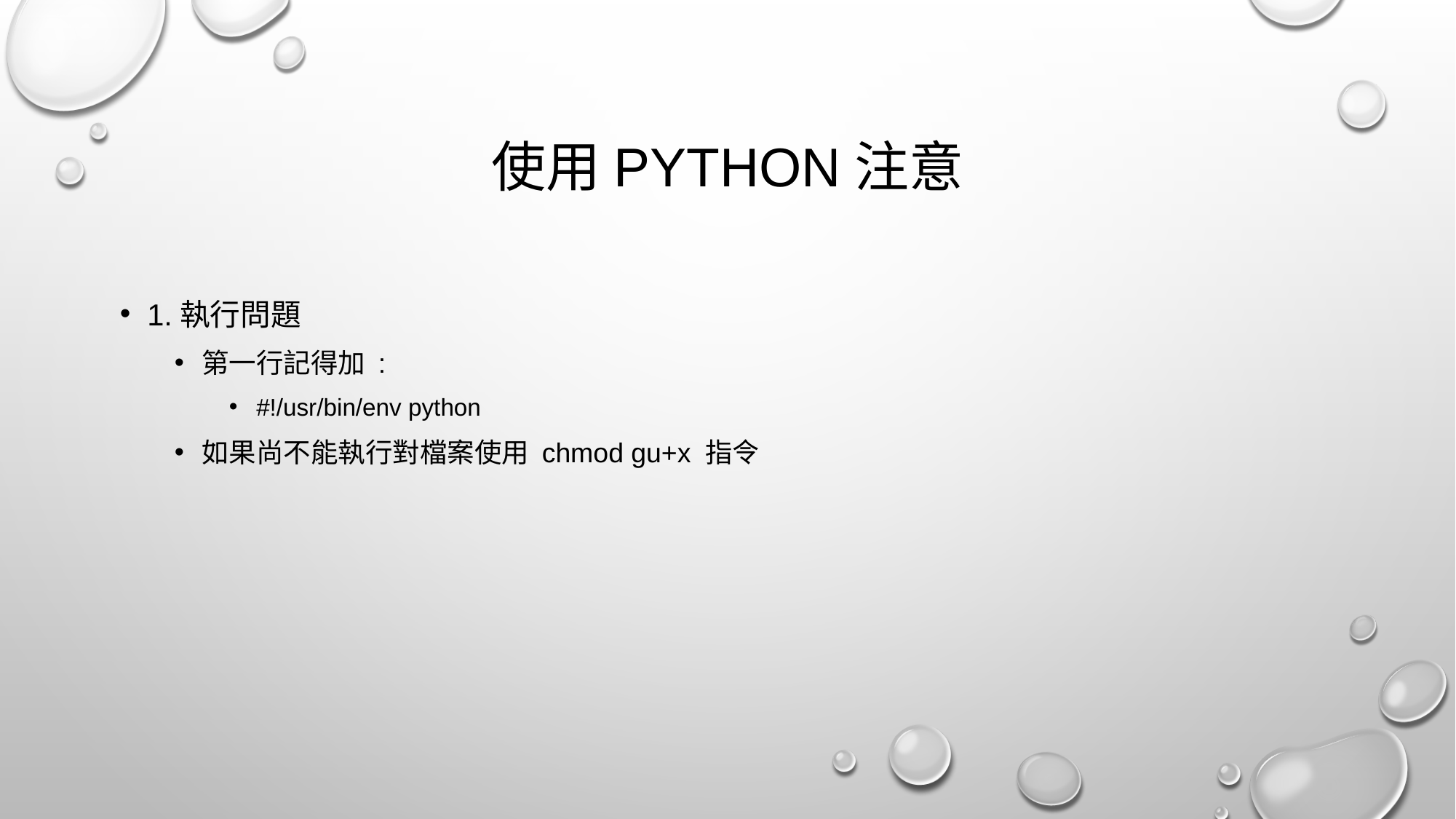

# 使用python注意
1.執行問題
第一行記得加 :
#!/usr/bin/env python
如果尚不能執行對檔案使用 chmod gu+x 指令